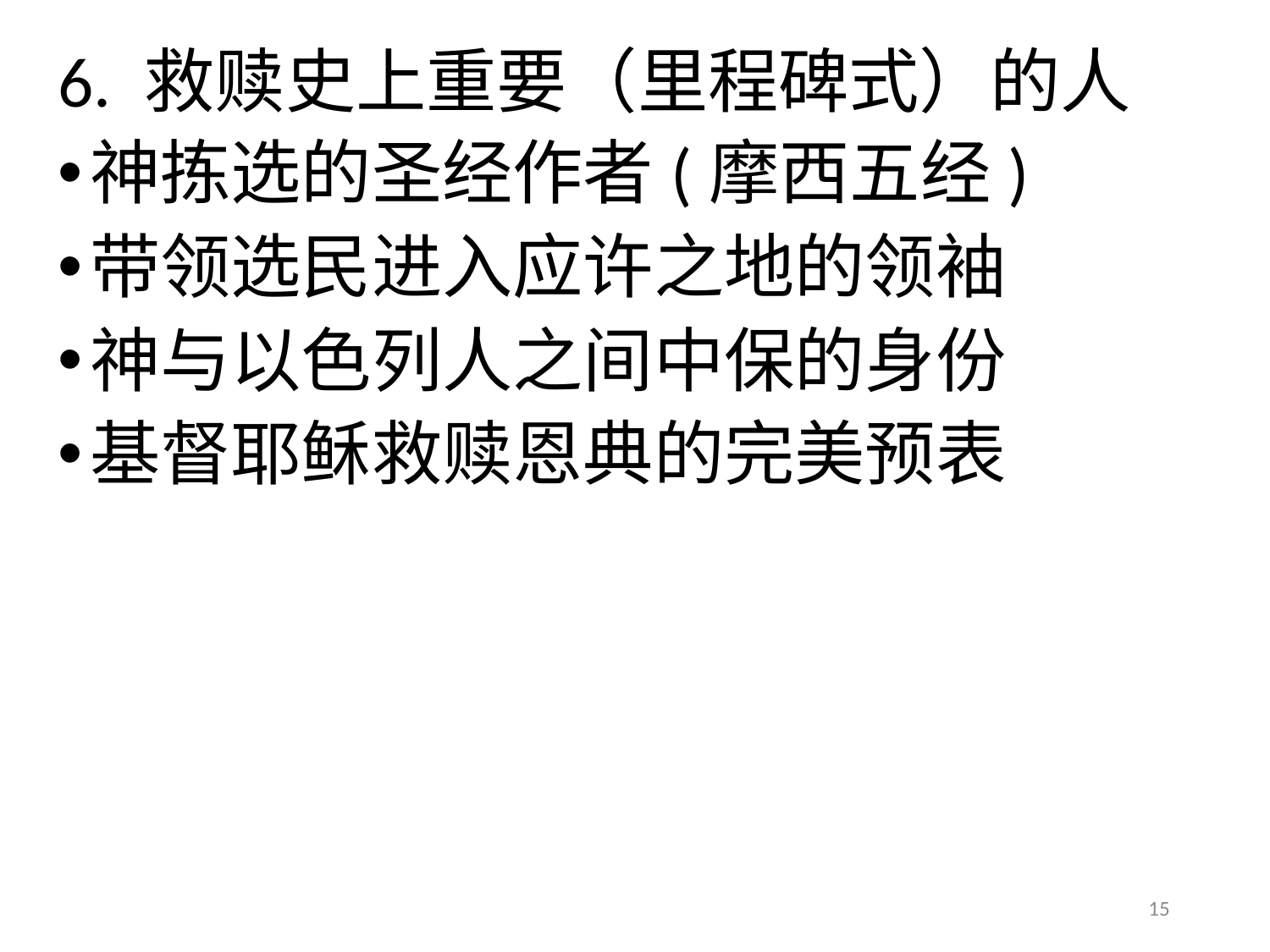

# 6. 救赎史上重要（里程碑式）的人
神拣选的圣经作者(摩西五经)
带领选民进入应许之地的领袖
神与以色列人之间中保的身份
基督耶稣救赎恩典的完美预表
15